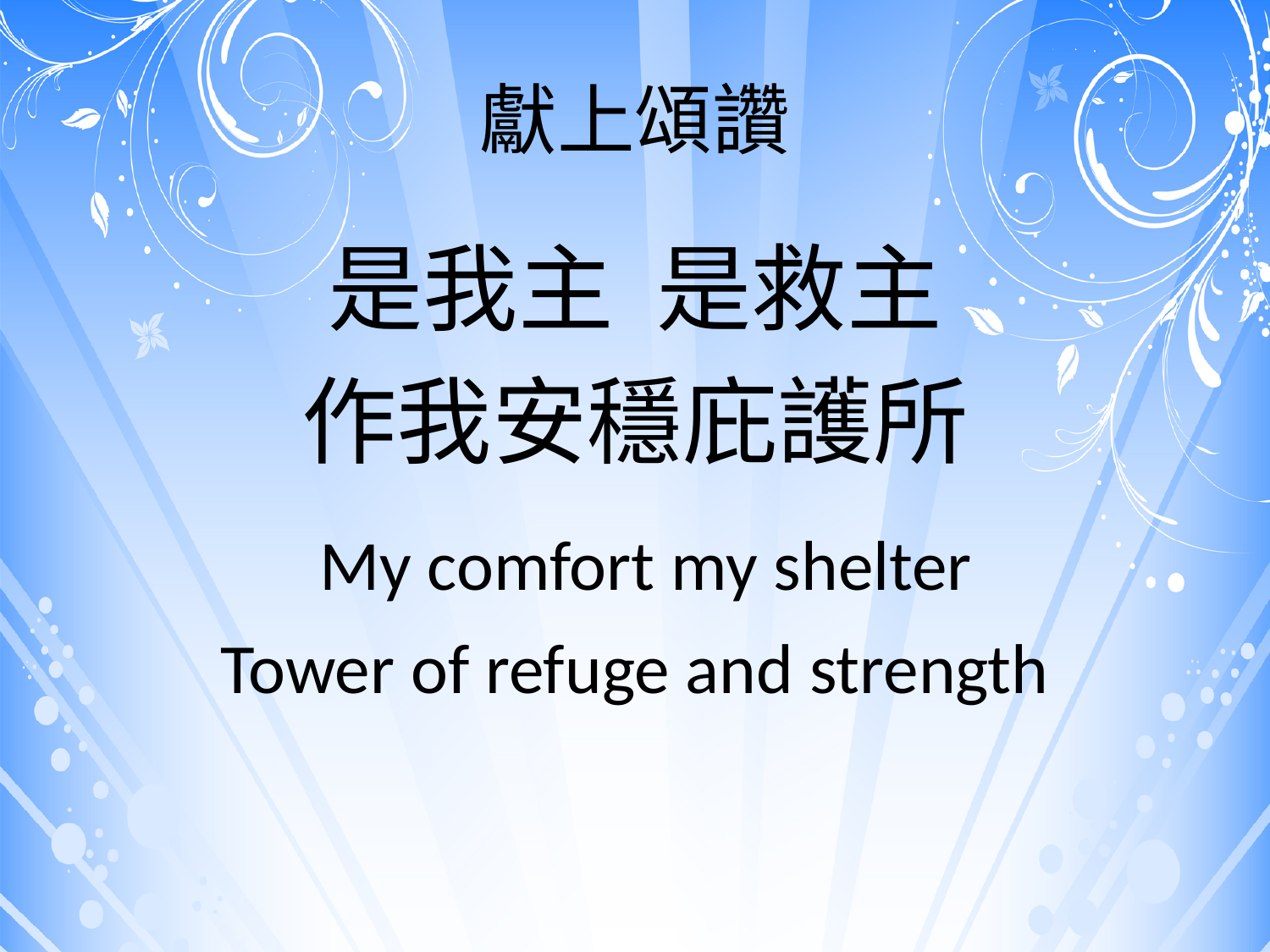

# 獻上頌讚
是我主  是救主
作我安穩庇護所
 My comfort my shelter
Tower of refuge and strength